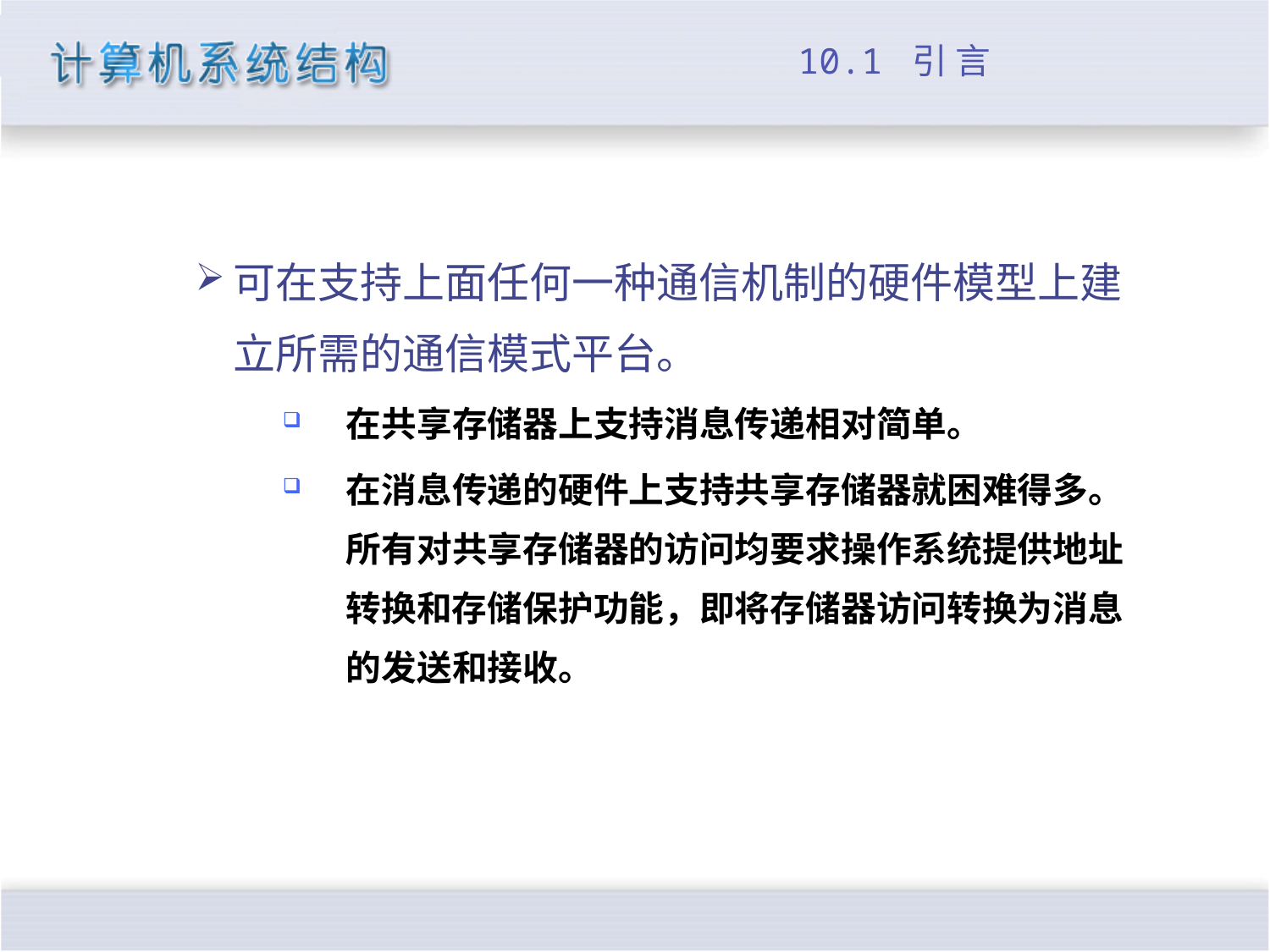

# 10.1 引 言
可在支持上面任何一种通信机制的硬件模型上建立所需的通信模式平台。
在共享存储器上支持消息传递相对简单。
在消息传递的硬件上支持共享存储器就困难得多。所有对共享存储器的访问均要求操作系统提供地址转换和存储保护功能，即将存储器访问转换为消息的发送和接收。